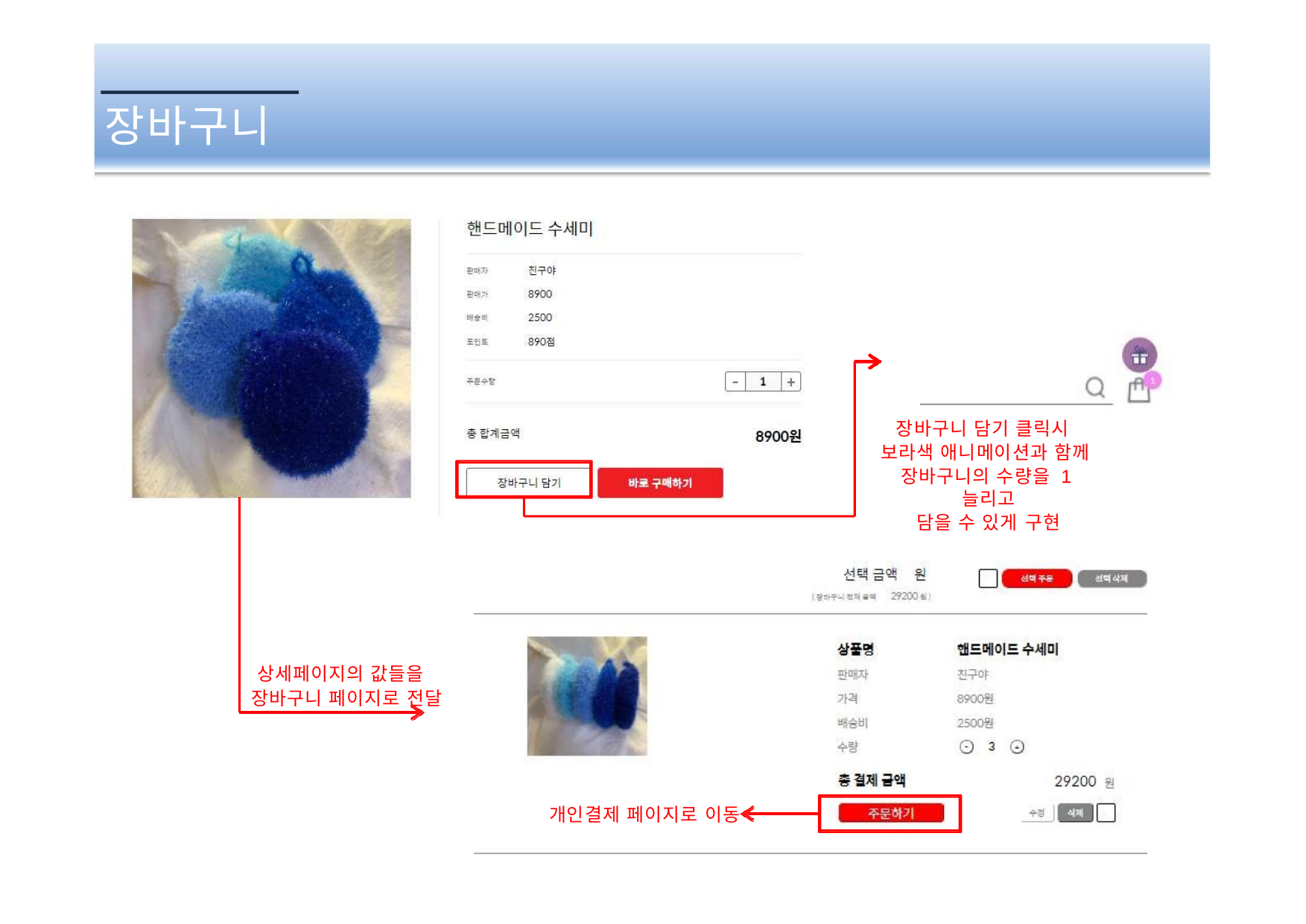

# 장바구니

장바구니 담기 클릭시
보라색 애니메이션과 함께
장바구니의 수량을 1늘리고
담을 수 있게 구현

상세페이지의 값들을
장바구니 페이지로 전달
개인결제 페이지로 이동